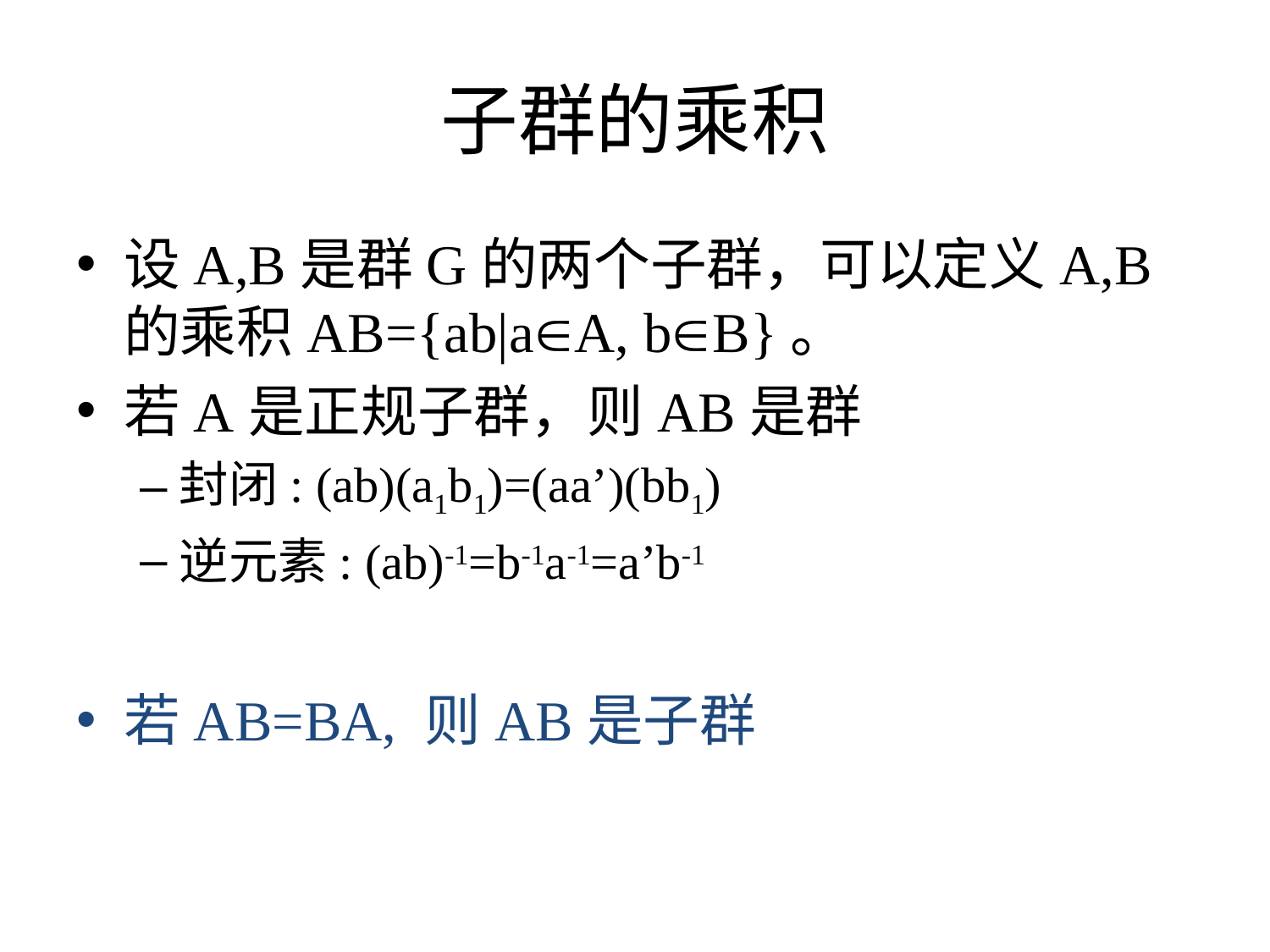

# 子群的乘积
设A,B是群G的两个子群，可以定义A,B的乘积AB={ab|a∈A, b∈B}。
若A是正规子群，则AB是群
封闭: (ab)(a1b1)=(aa’)(bb1)
逆元素: (ab)-1=b-1a-1=a’b-1

若AB=BA, 则AB是子群